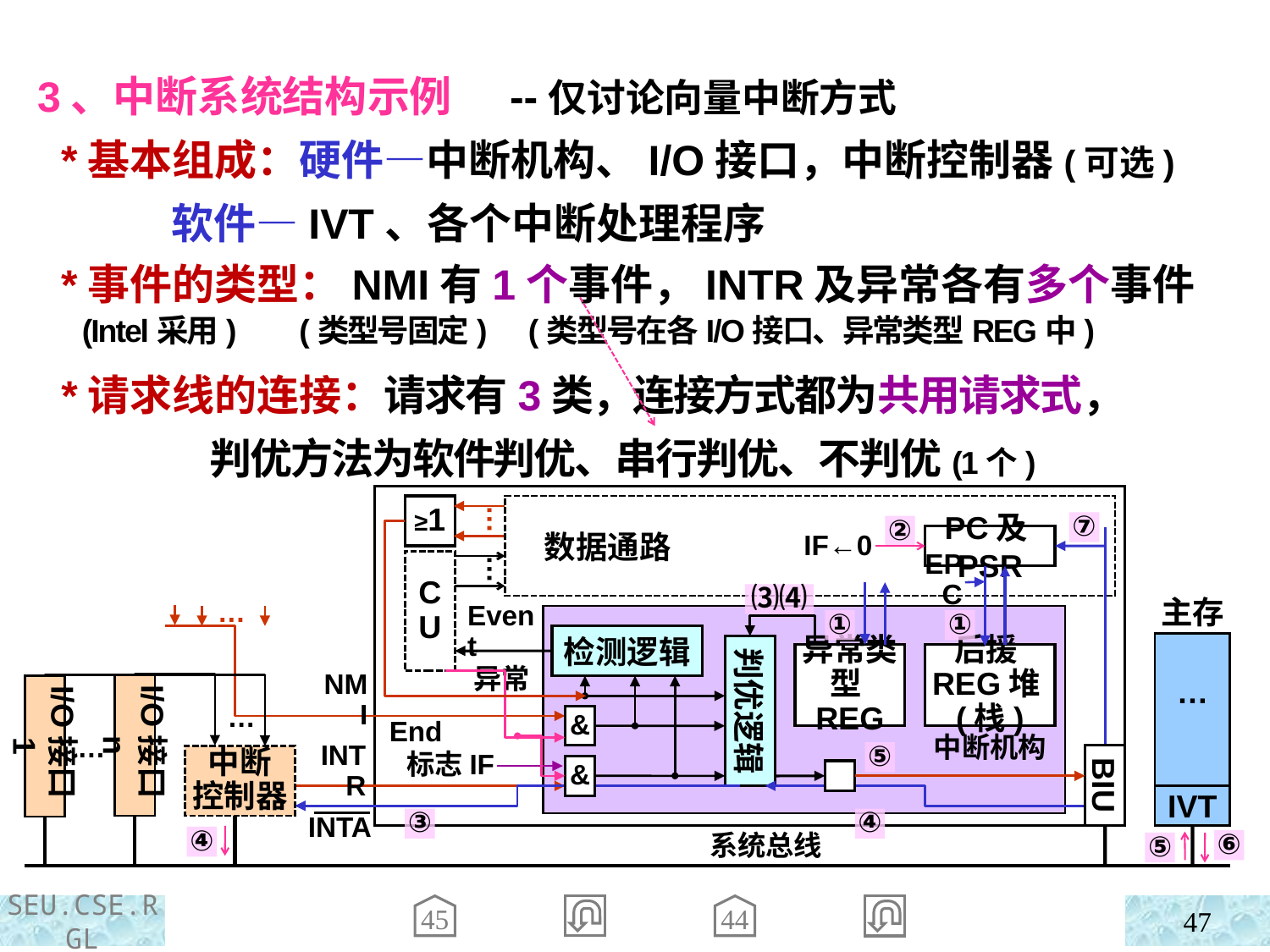

3、中断系统结构示例     --仅讨论向量中断方式
  *基本组成：硬件—中断机构、I/O接口，中断控制器(可选)
             软件—IVT、各个中断处理程序
  *事件的类型：NMI有1个事件，INTR及异常各有多个事件
      (Intel采用)         (类型号固定)      (类型号在各I/O接口、异常类型REG中)
  *请求线的连接：请求有3类，连接方式都为共用请求式，
                 判优方法为软件判优、串行判优、不判优(1个)

    数据通路
≥1
…
PC及PSR
CU
…
EPC
主存
…

Event
检测逻辑
…

IVT
判优逻辑
异常类型REG
后援REG堆(栈)
异常
I/O接口n
I/O接口1
NMI
…
&
End
中断机构
…
中断
控制器
标志IF
&
INTR

BIU
INTA
系统总线
⑦
②
IF←0
⑶⑷
①
①
⑤
③
④
④
⑥
⑤

45
44

47